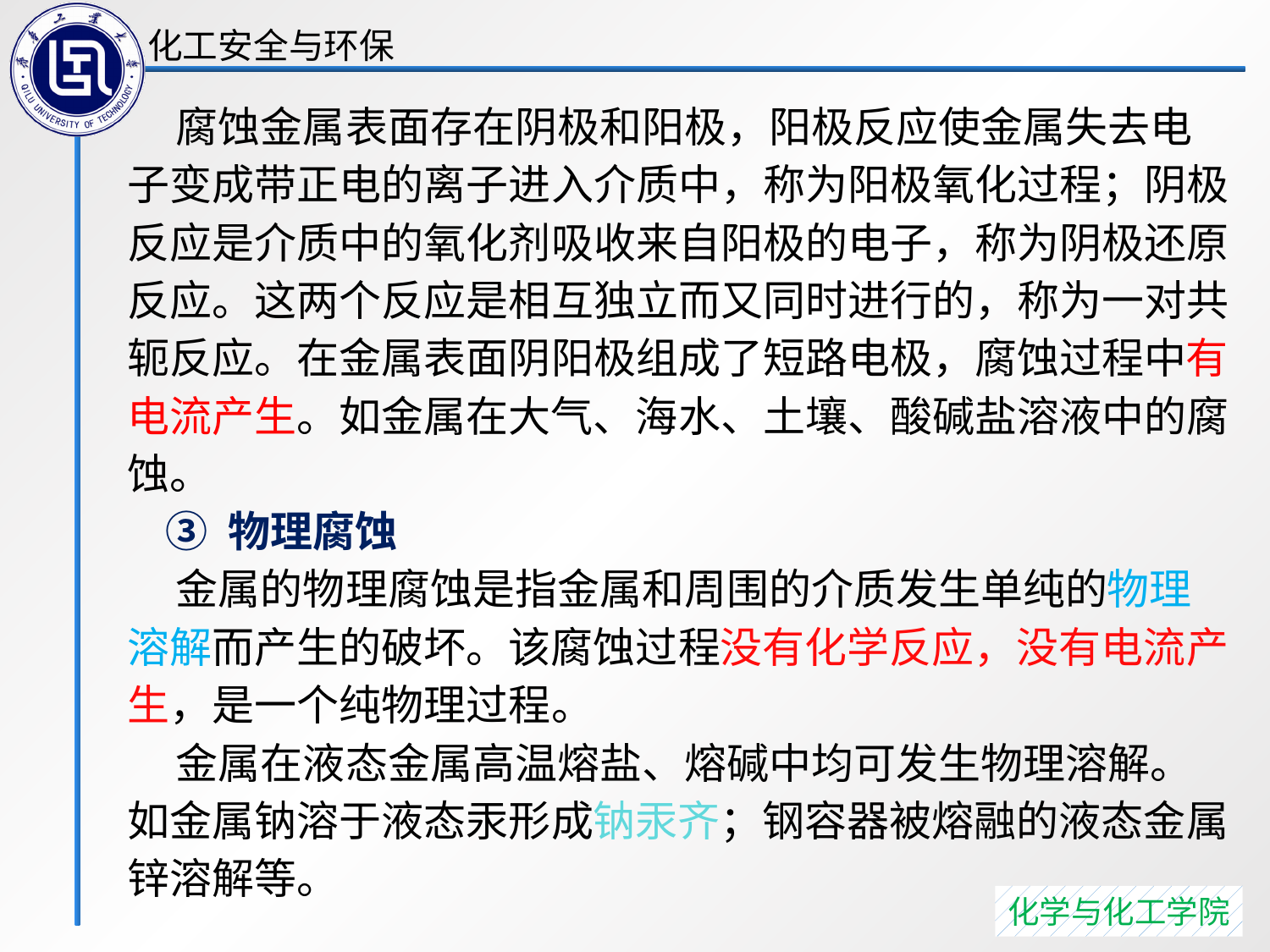

腐蚀金属表面存在阴极和阳极，阳极反应使金属失去电子变成带正电的离子进入介质中，称为阳极氧化过程；阴极反应是介质中的氧化剂吸收来自阳极的电子，称为阴极还原反应。这两个反应是相互独立而又同时进行的，称为一对共轭反应。在金属表面阴阳极组成了短路电极，腐蚀过程中有电流产生。如金属在大气、海水、土壤、酸碱盐溶液中的腐蚀。
    ③ 物理腐蚀
    金属的物理腐蚀是指金属和周围的介质发生单纯的物理溶解而产生的破坏。该腐蚀过程没有化学反应，没有电流产生，是一个纯物理过程。
    金属在液态金属高温熔盐、熔碱中均可发生物理溶解。如金属钠溶于液态汞形成钠汞齐；钢容器被熔融的液态金属锌溶解等。